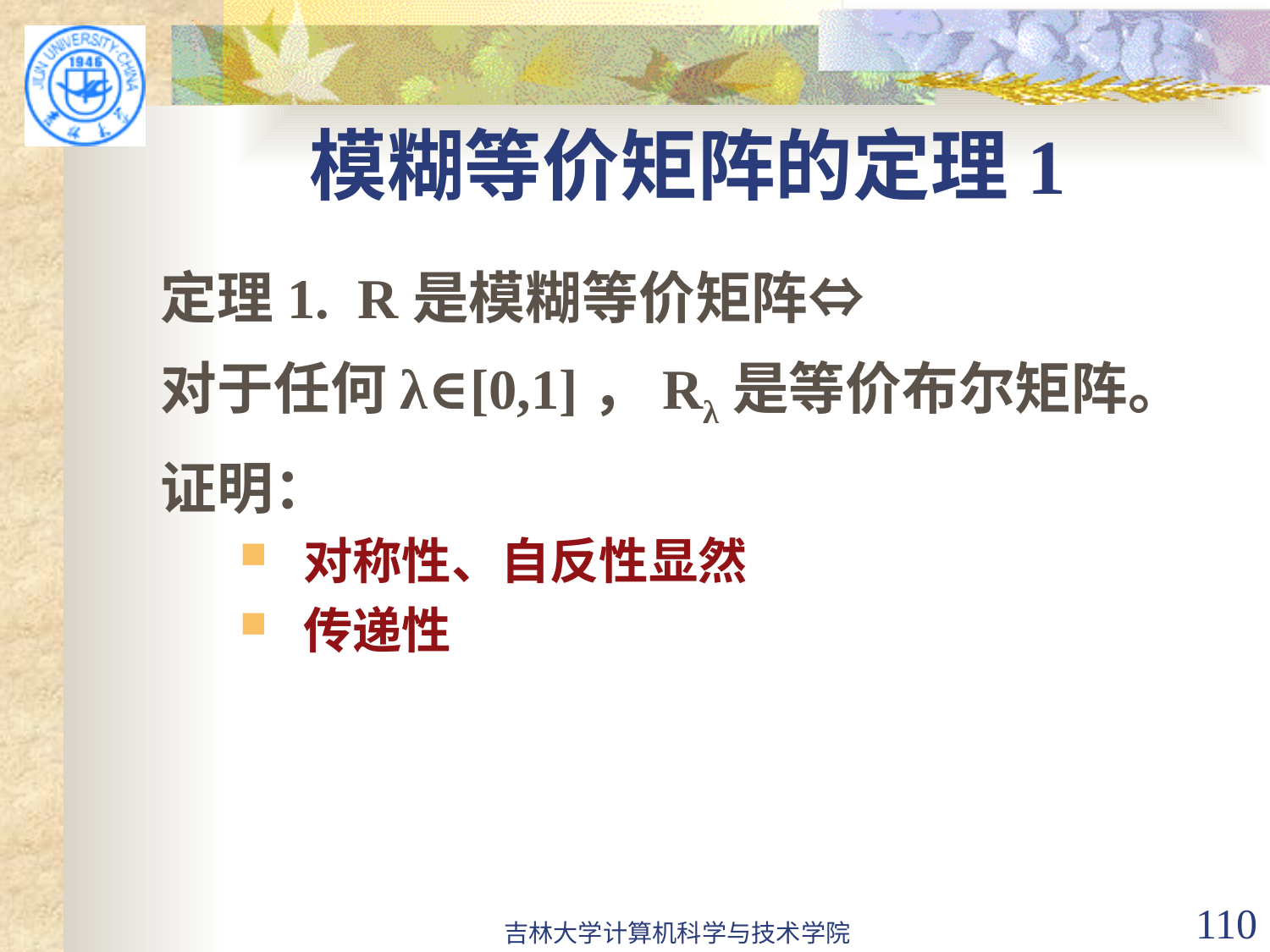

# 模糊等价矩阵的定理1
定理1.  R是模糊等价矩阵⇔
对于任何λ∈[0,1]，Rλ是等价布尔矩阵。
证明：
对称性、自反性显然
传递性
吉林大学计算机科学与技术学院
110